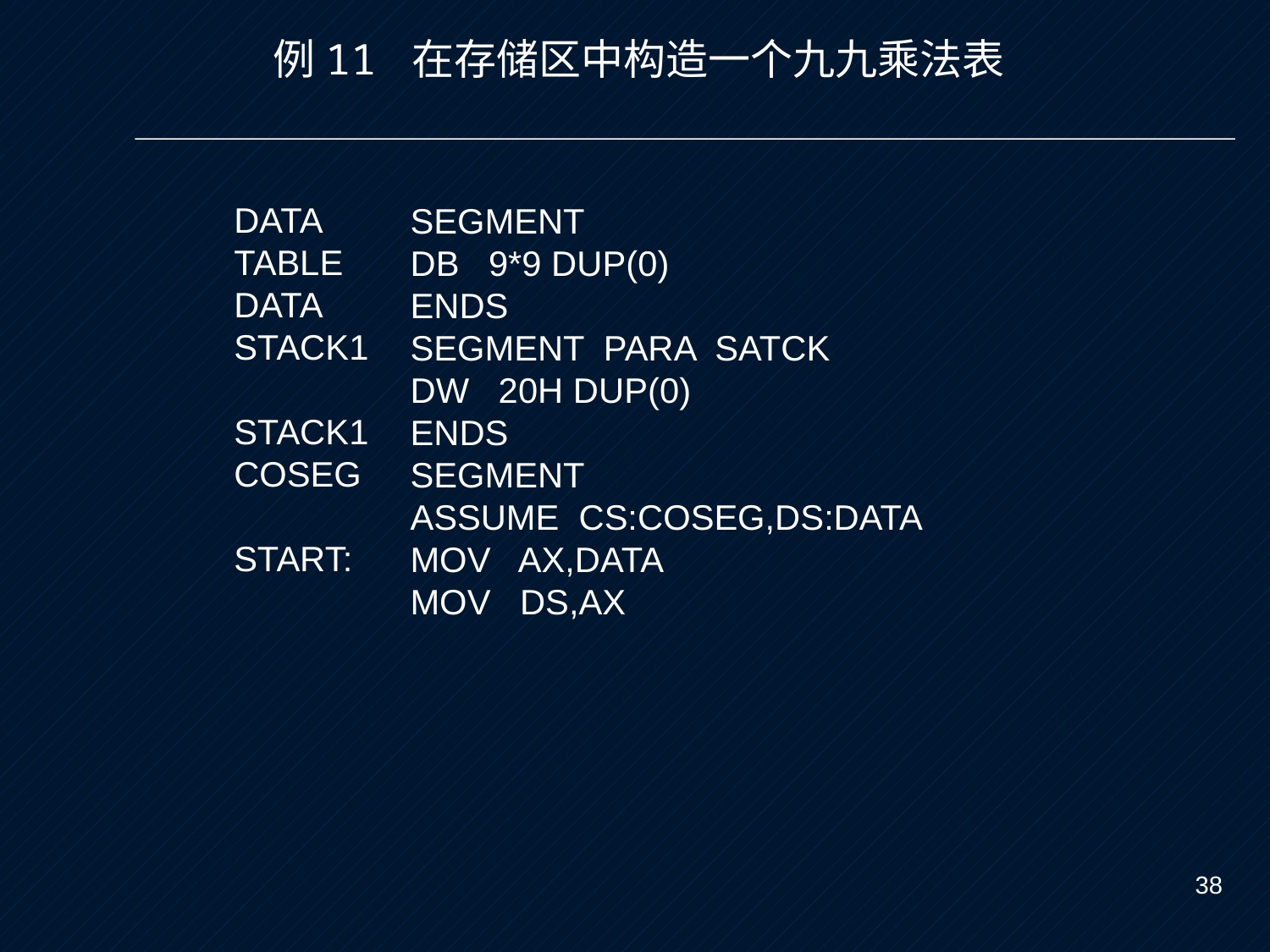

例11 在存储区中构造一个九九乘法表

DATA
TABLE
DATA
STACK1

STACK1
COSEG

START:

SEGMENT
DB   9*9 DUP(0)
ENDS
SEGMENT  PARA  SATCK
DW   20H DUP(0)
ENDS
SEGMENT
ASSUME  CS:COSEG,DS:DATA
MOV   AX,DATA
MOV   DS,AX
38